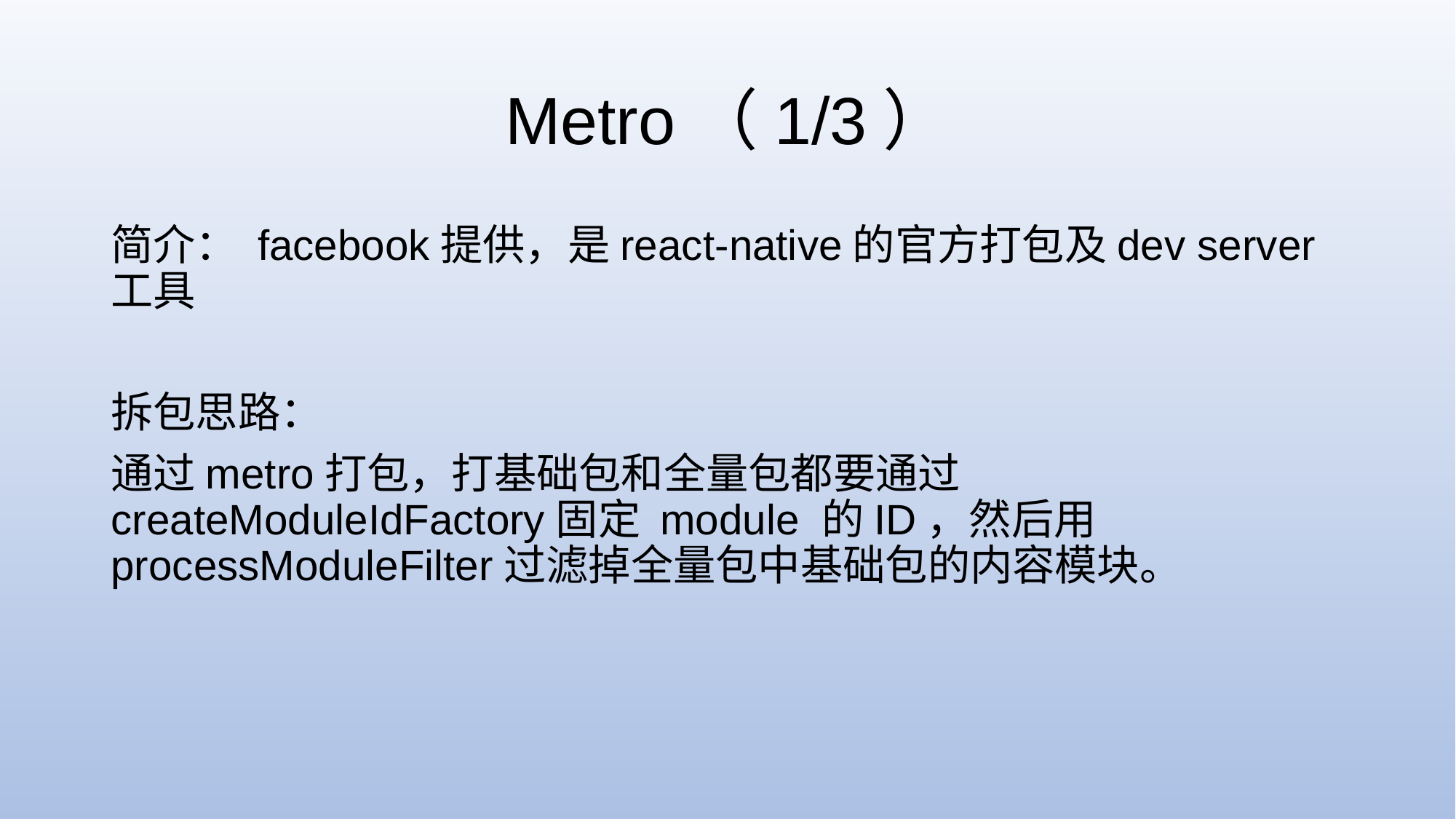

# Metro（1/3）
简介： facebook提供，是react-native的官方打包及dev server工具

拆包思路：
通过metro打包，打基础包和全量包都要通过createModuleIdFactory固定 module 的ID，然后用processModuleFilter过滤掉全量包中基础包的内容模块。